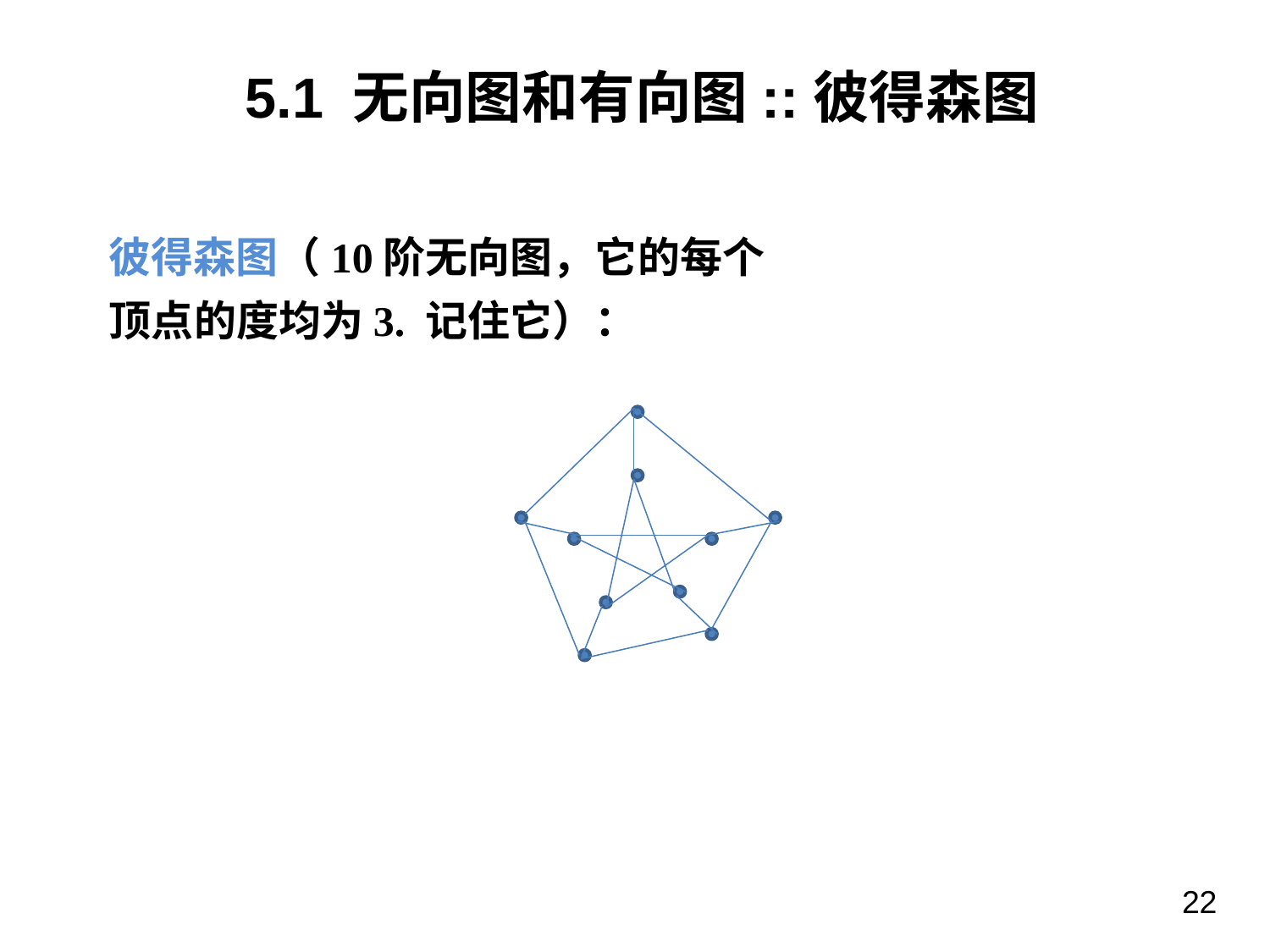

5.1 无向图和有向图::彼得森图
彼得森图（10阶无向图，它的每个顶点的度均为3. 记住它）：

22